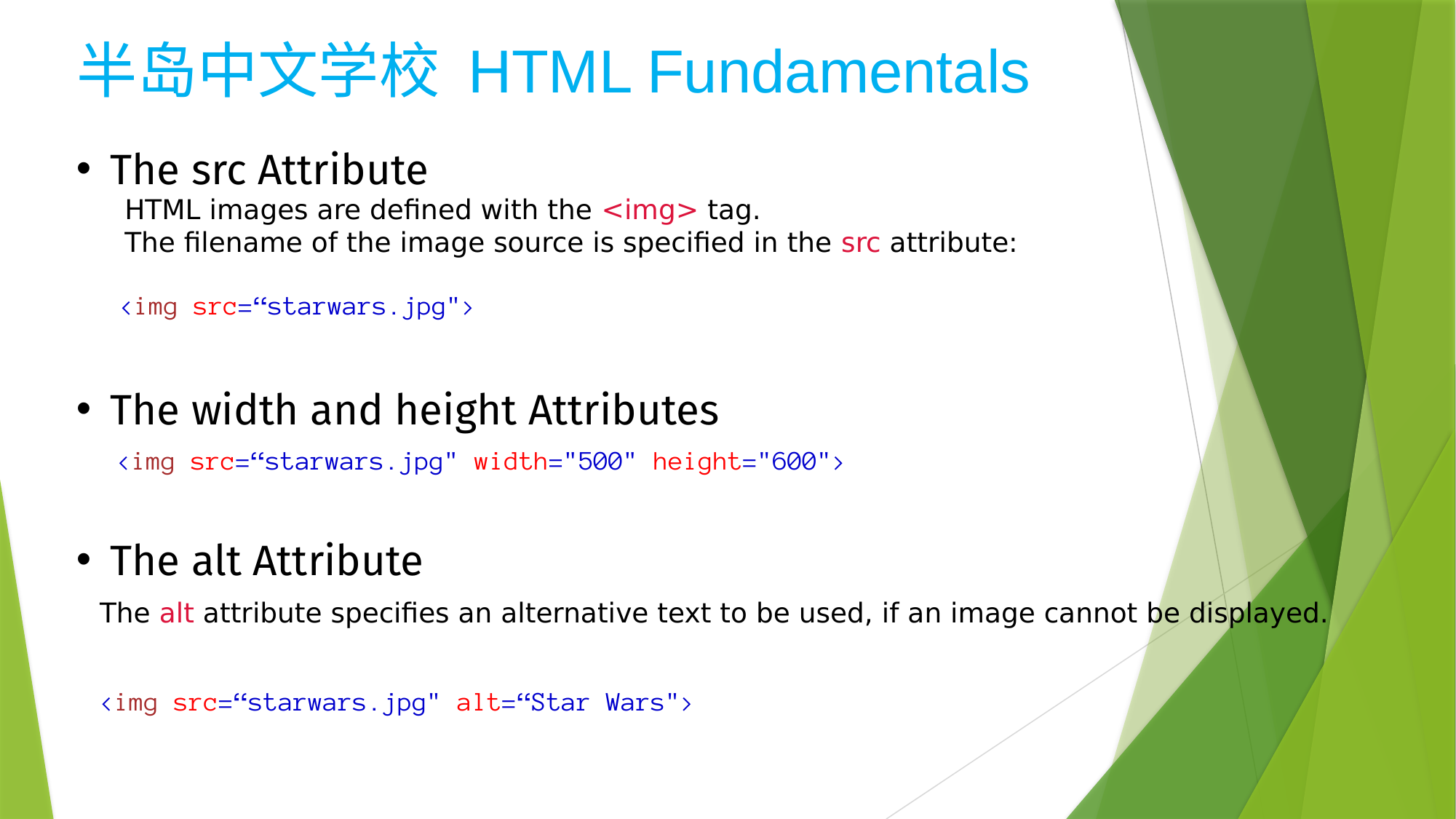

半岛中文学校 HTML Fundamentals
The src Attribute

HTML images are defined with the <img> tag.
The filename of the image source is specified in the src attribute:
<img src=“starwars.jpg">
The width and height Attributes

<img src=“starwars.jpg" width="500" height="600">
The alt Attribute

The alt attribute specifies an alternative text to be used, if an image cannot be displayed.
<img src=“starwars.jpg" alt=“Star Wars">